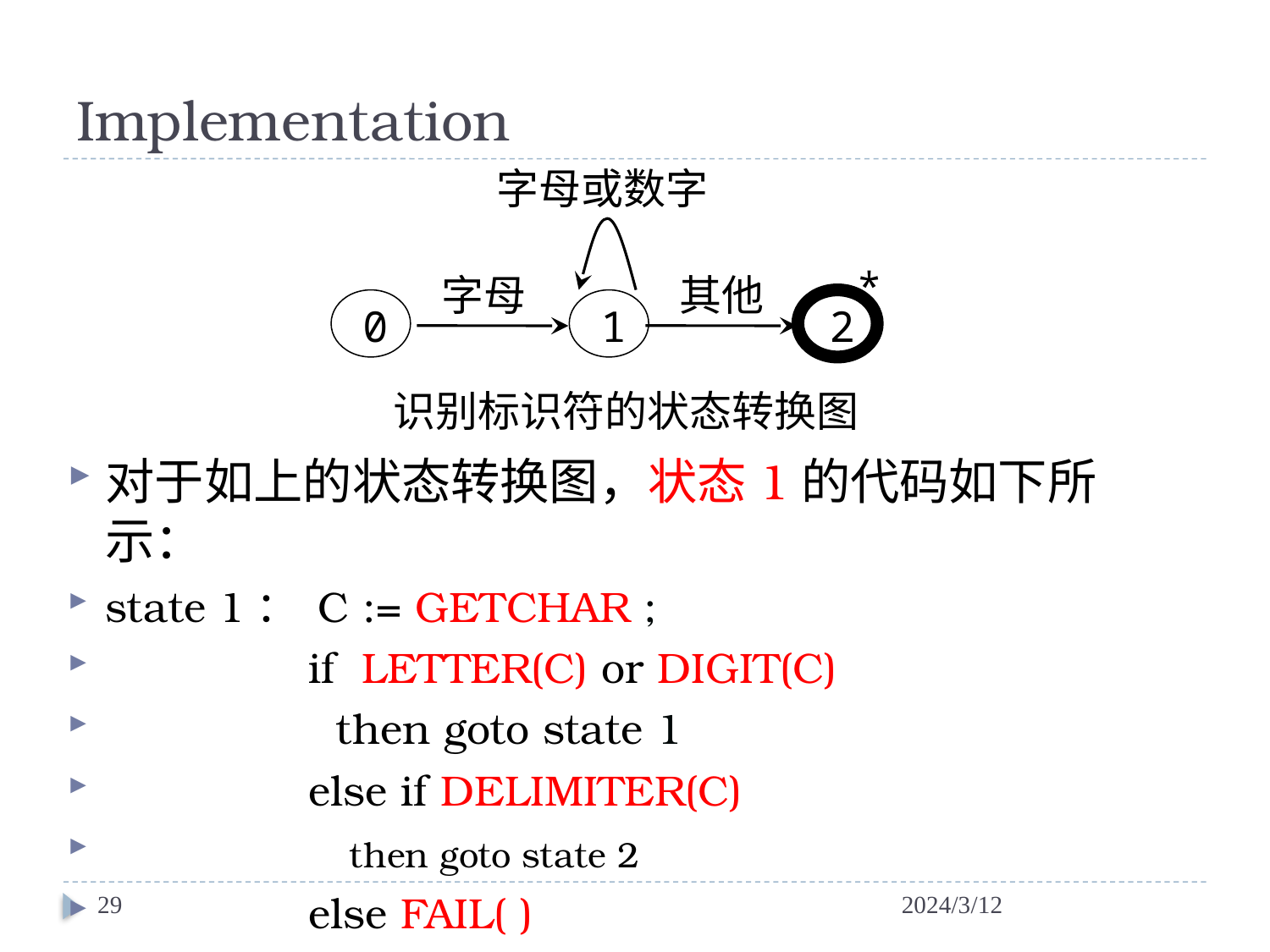

# Implementation
字母或数字

字母
其他
*
0
1
2

识别标识符的状态转换图
对于如上的状态转换图，状态1的代码如下所示：
state 1： C := GETCHAR ;
               if  LETTER(C) or DIGIT(C)
                 then goto state 1
               else if DELIMITER(C)
                  then goto state 2
               else FAIL( )

29
2024/3/12